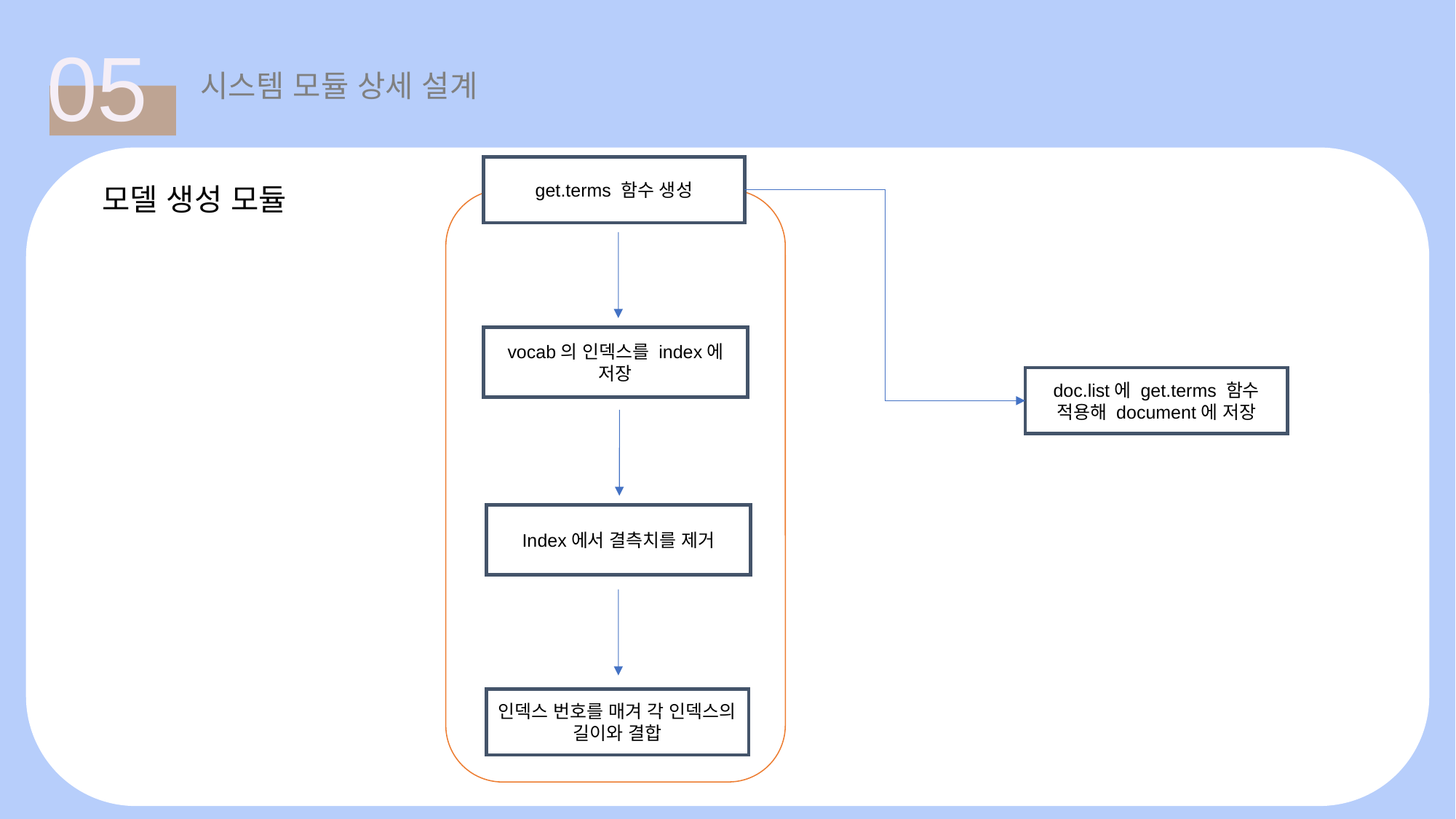

05
시스템 모듈 상세 설계

get.terms 함수 생성
모델 생성 모듈

vocab의 인덱스를 index에 저장
doc.list에 get.terms 함수 적용해 document에 저장
Index에서 결측치를 제거
인덱스 번호를 매겨 각 인덱스의 길이와 결합